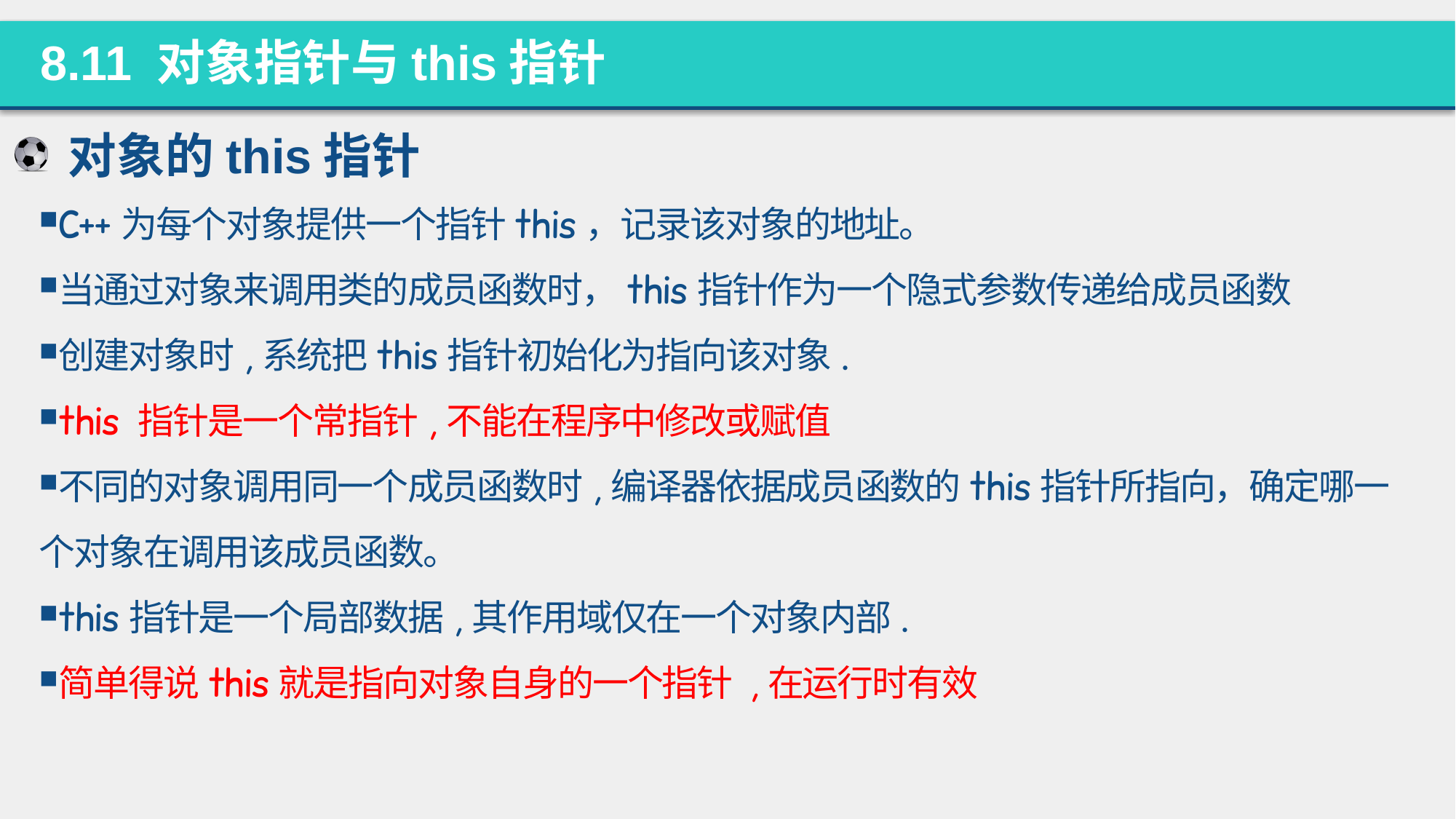

8.11 对象指针与this指针
对象的this指针
C++为每个对象提供一个指针this，记录该对象的地址。
当通过对象来调用类的成员函数时，this指针作为一个隐式参数传递给成员函数
创建对象时,系统把this指针初始化为指向该对象.
this 指针是一个常指针,不能在程序中修改或赋值
不同的对象调用同一个成员函数时,编译器依据成员函数的this指针所指向，确定哪一个对象在调用该成员函数。
this指针是一个局部数据,其作用域仅在一个对象内部.
简单得说this就是指向对象自身的一个指针 ,在运行时有效